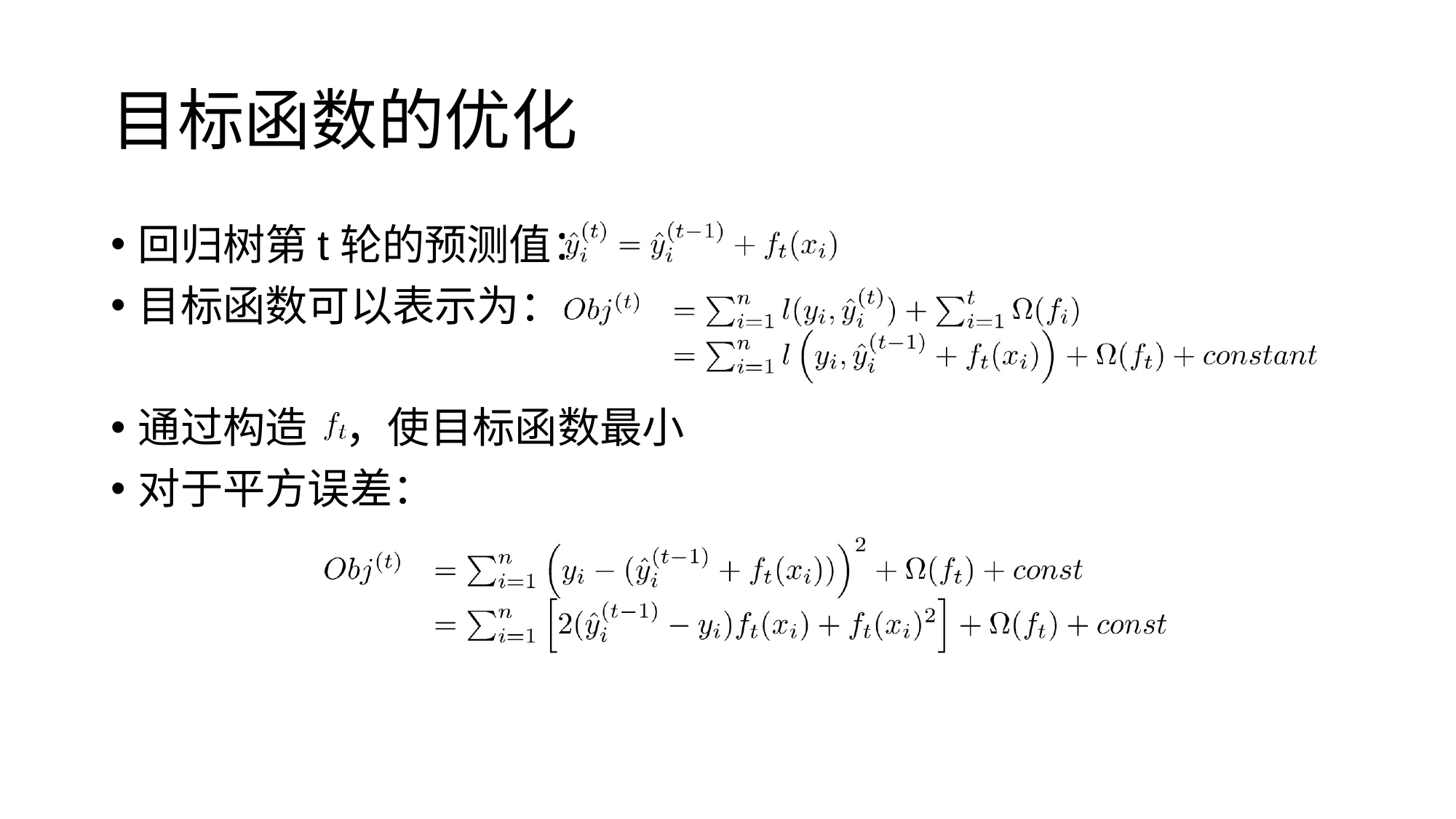

# 目标函数的优化
回归树第t轮的预测值：
目标函数可以表示为：

通过构造    ，使目标函数最小
对于平方误差：